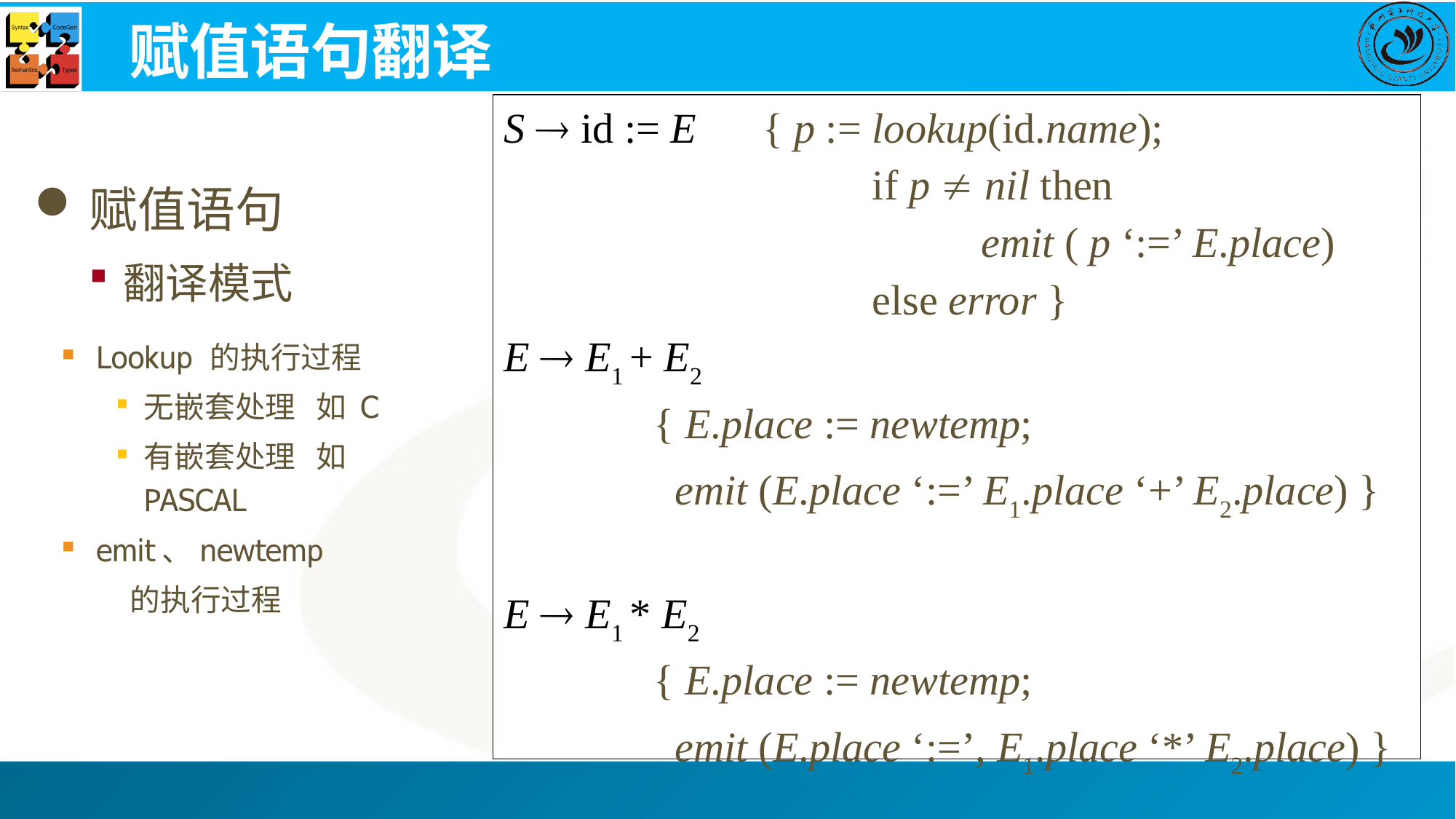

# 赋值语句翻译
S → id := E 	{ p := lookup(id.name);
				if p ≠ nil then
					emit ( p ‘:=’ E.place)
				else error }
E → E1 + E2
		{ E.place := newtemp;
 		  emit (E.place ‘:=’ E1.place ‘+’ E2.place) }

E → E1 * E2
		{ E.place := newtemp;
 		  emit (E.place ‘:=’, E1.place ‘*’ E2.place) }
赋值语句
翻译模式
Lookup 的执行过程
无嵌套处理   如 C
有嵌套处理   如 PASCAL
emit、newtemp
         的执行过程
43